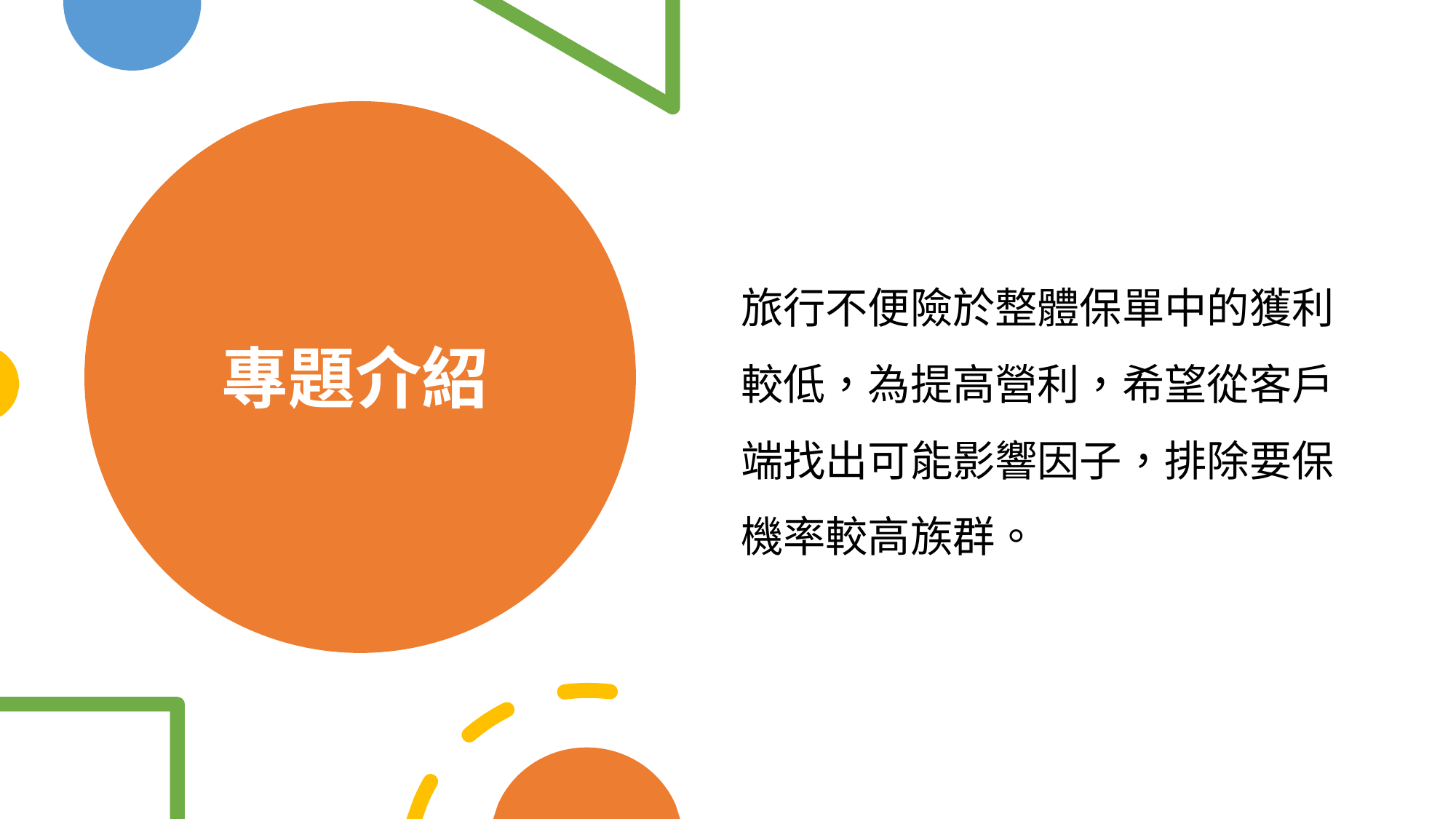

# 專題介紹
旅行不便險於整體保單中的獲利較低，為提高營利，希望從客戶端找出可能影響因子，排除要保機率較高族群。